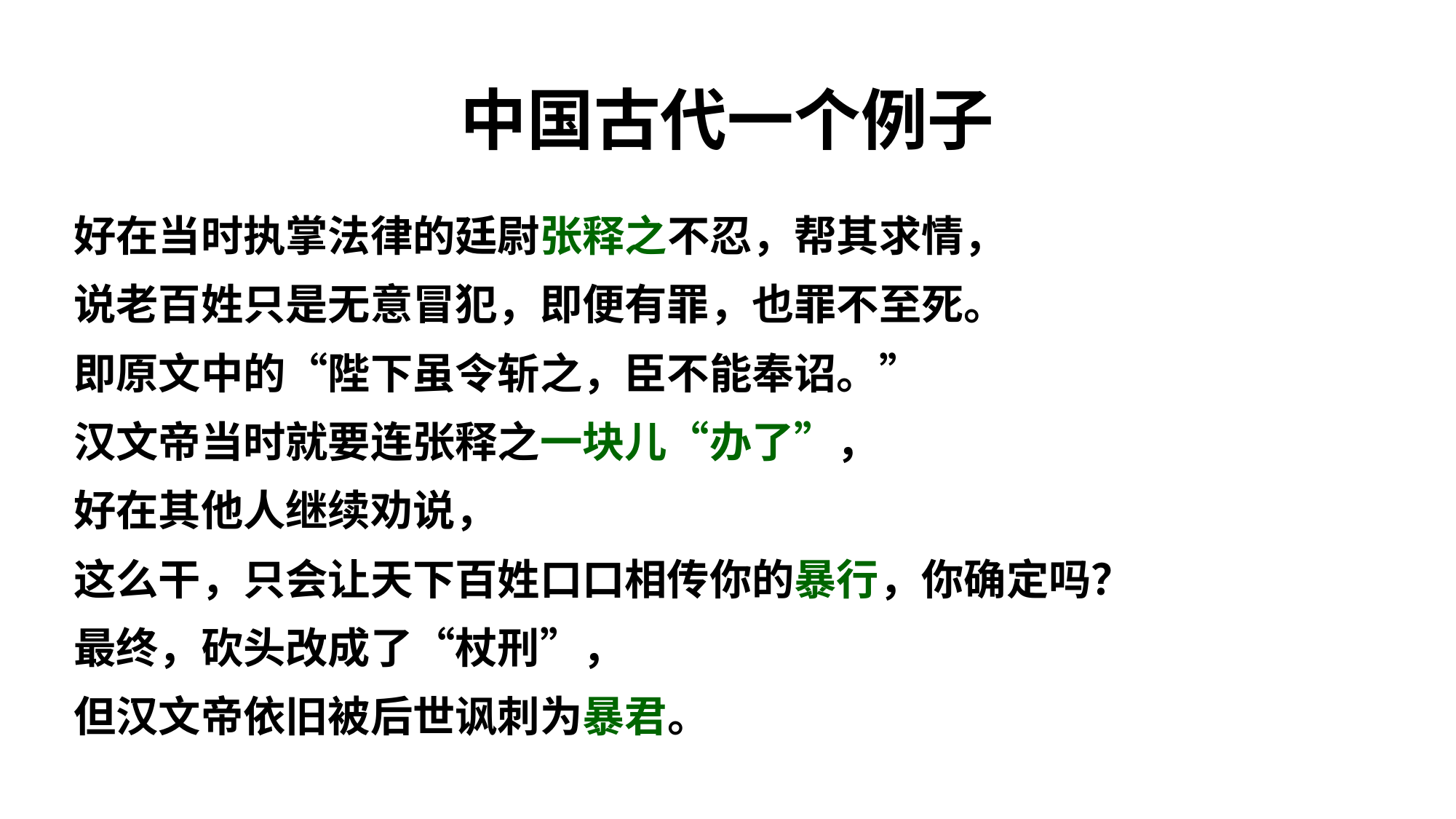

# 中国古代一个例子
好在当时执掌法律的廷尉张释之不忍，帮其求情，
说老百姓只是无意冒犯，即便有罪，也罪不至死。
即原文中的“陛下虽令斩之，臣不能奉诏。”
汉文帝当时就要连张释之一块儿“办了”，
好在其他人继续劝说，
这么干，只会让天下百姓口口相传你的暴行，你确定吗？
最终，砍头改成了“杖刑”，
但汉文帝依旧被后世讽刺为暴君。